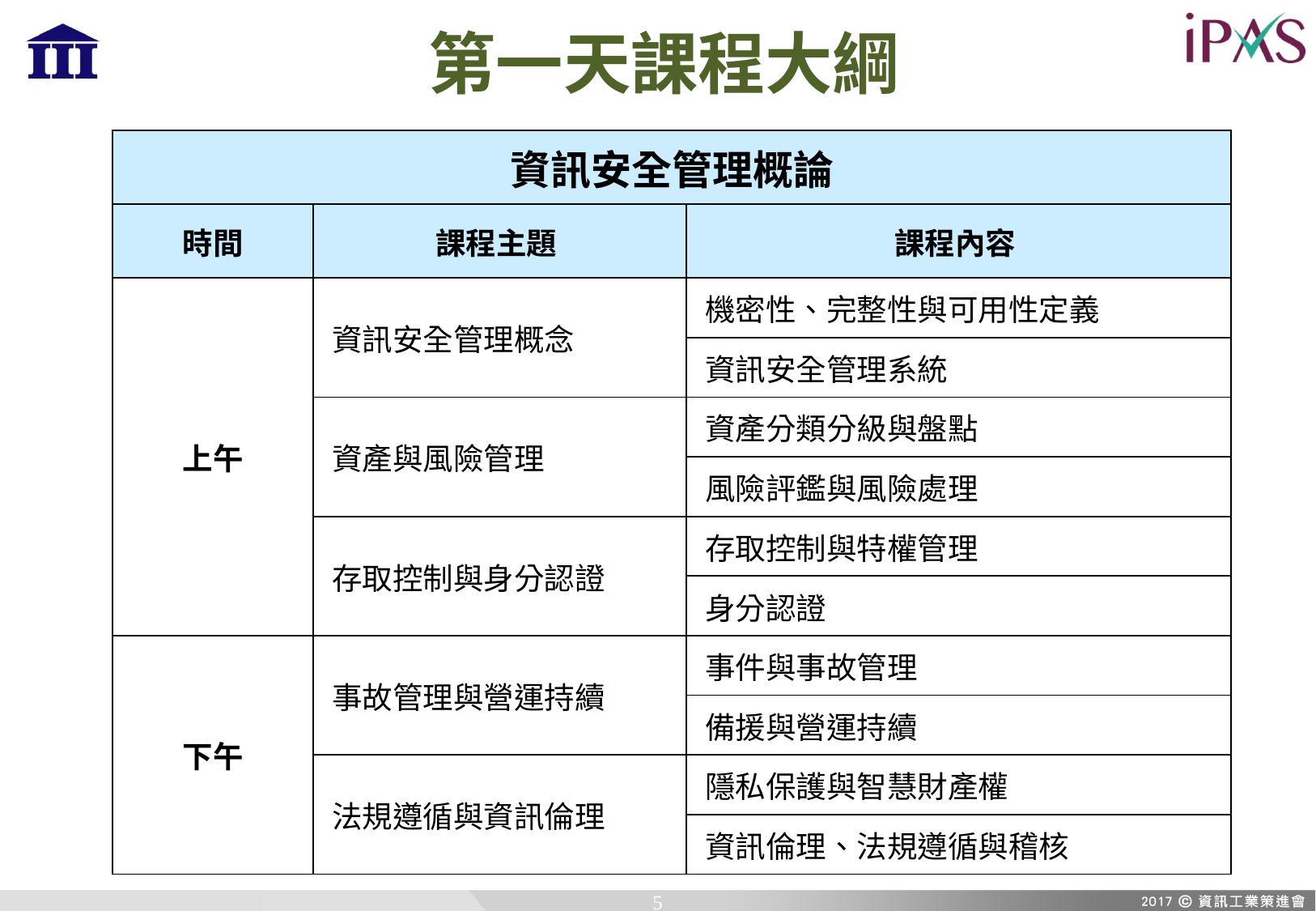

第一天課程大綱
| 資訊安全管理概論 |  |  |
| --- | --- | --- |
| 時間 | 課程主題 | 課程內容 |
| 上午 | 資訊安全管理概念 | 機密性、完整性與可用性定義 |
|  |  | 資訊安全管理系統 |
|  | 資產與風險管理 | 資產分類分級與盤點 |
|  |  | 風險評鑑與風險處理 |
|  | 存取控制與身分認證 | 存取控制與特權管理 |
|  |  | 身分認證 |
| 下午 | 事故管理與營運持續 | 事件與事故管理 |
|  |  | 備援與營運持續 |
|  | 法規遵循與資訊倫理 | 隱私保護與智慧財產權 |
|  |  | 資訊倫理、法規遵循與稽核 |
5